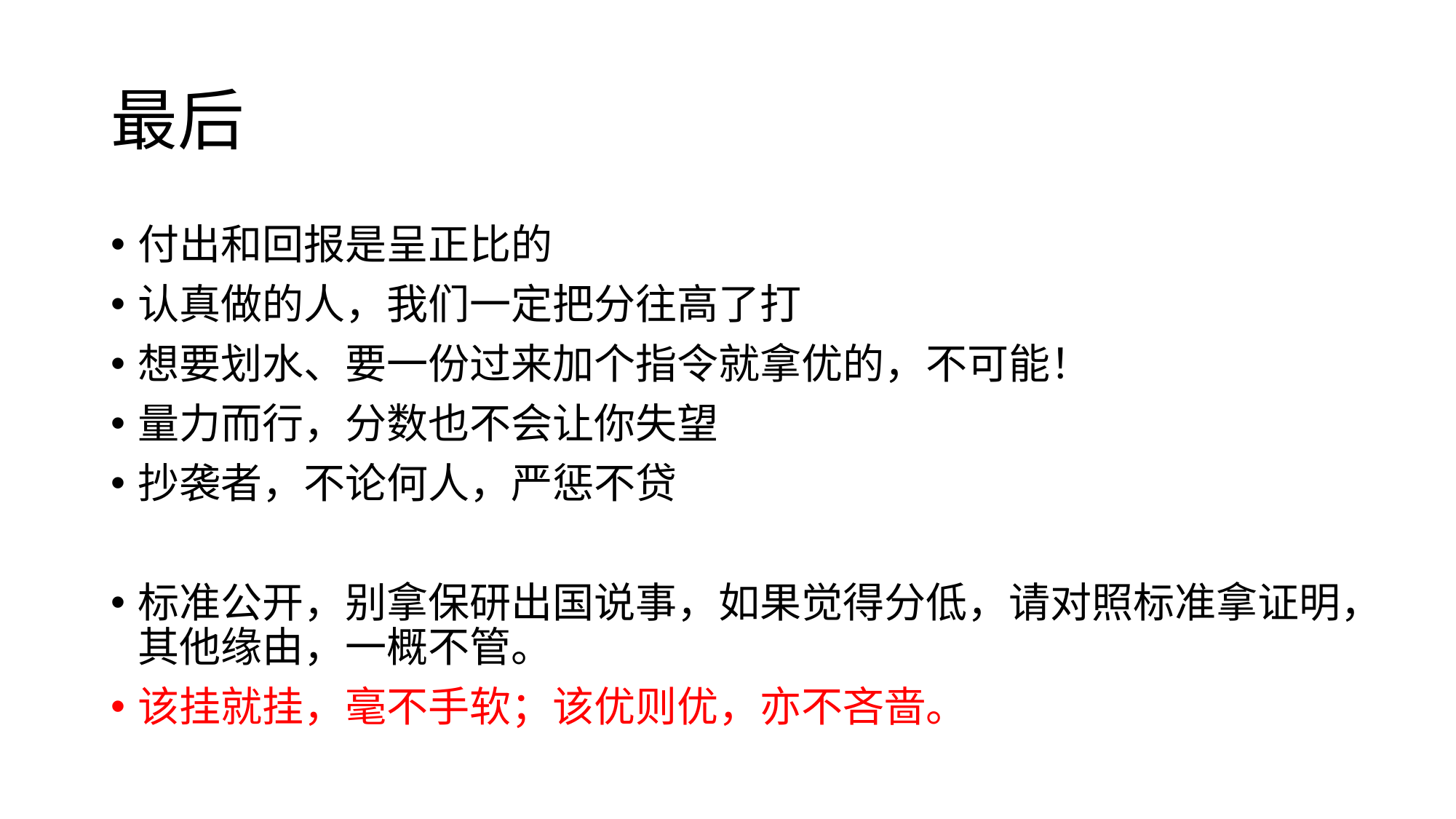

# 最后
付出和回报是呈正比的
认真做的人，我们一定把分往高了打
想要划水、要一份过来加个指令就拿优的，不可能！
量力而行，分数也不会让你失望
抄袭者，不论何人，严惩不贷

标准公开，别拿保研出国说事，如果觉得分低，请对照标准拿证明，其他缘由，一概不管。
该挂就挂，毫不手软；该优则优，亦不吝啬。